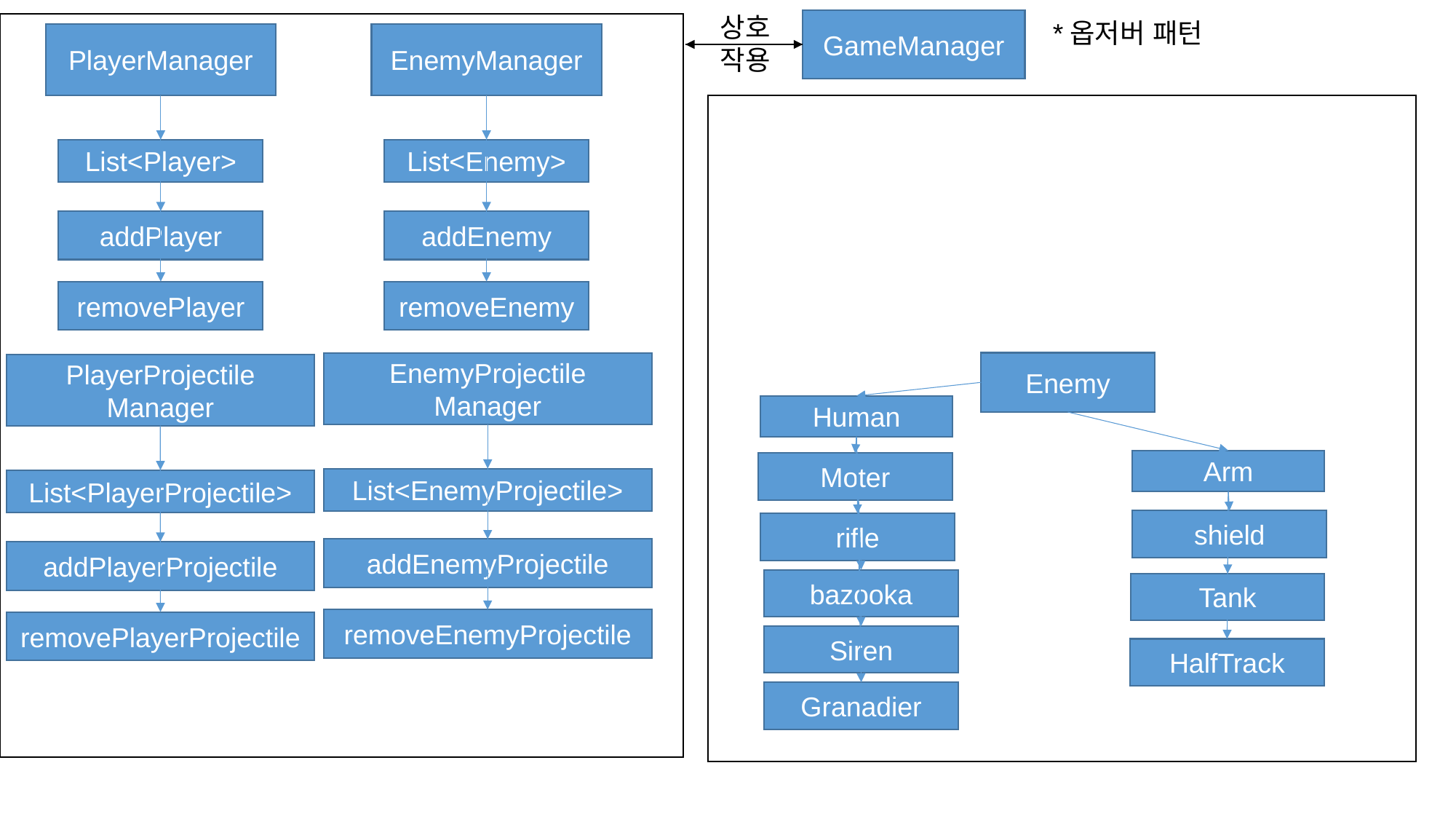

상호
작용
GameManager
*옵저버 패턴

PlayerManager
EnemyManager

List<Player>
List<Enemy>
addPlayer
addEnemy
removePlayer
removeEnemy
Enemy
EnemyProjectile
Manager
PlayerProjectile
Manager
Human
Arm
Moter
List<EnemyProjectile>
List<PlayerProjectile>
shield
rifle
addEnemyProjectile
addPlayerProjectile
bazooka
Tank
removeEnemyProjectile
removePlayerProjectile
Siren
HalfTrack
Granadier